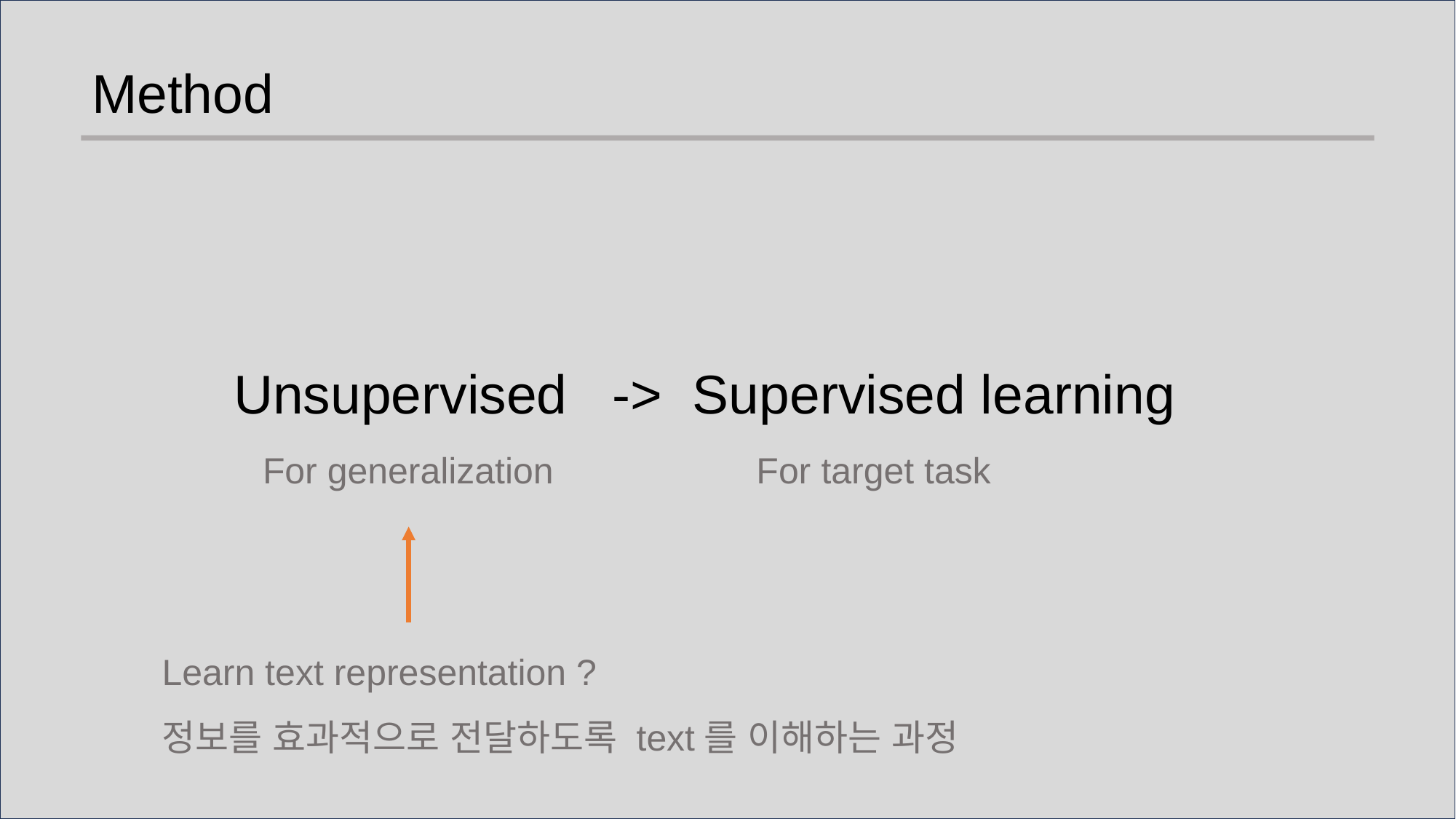

Method

Unsupervised   ->  Supervised learning
For generalization                    For target task
Learn text representation ?
정보를 효과적으로 전달하도록 text를 이해하는 과정